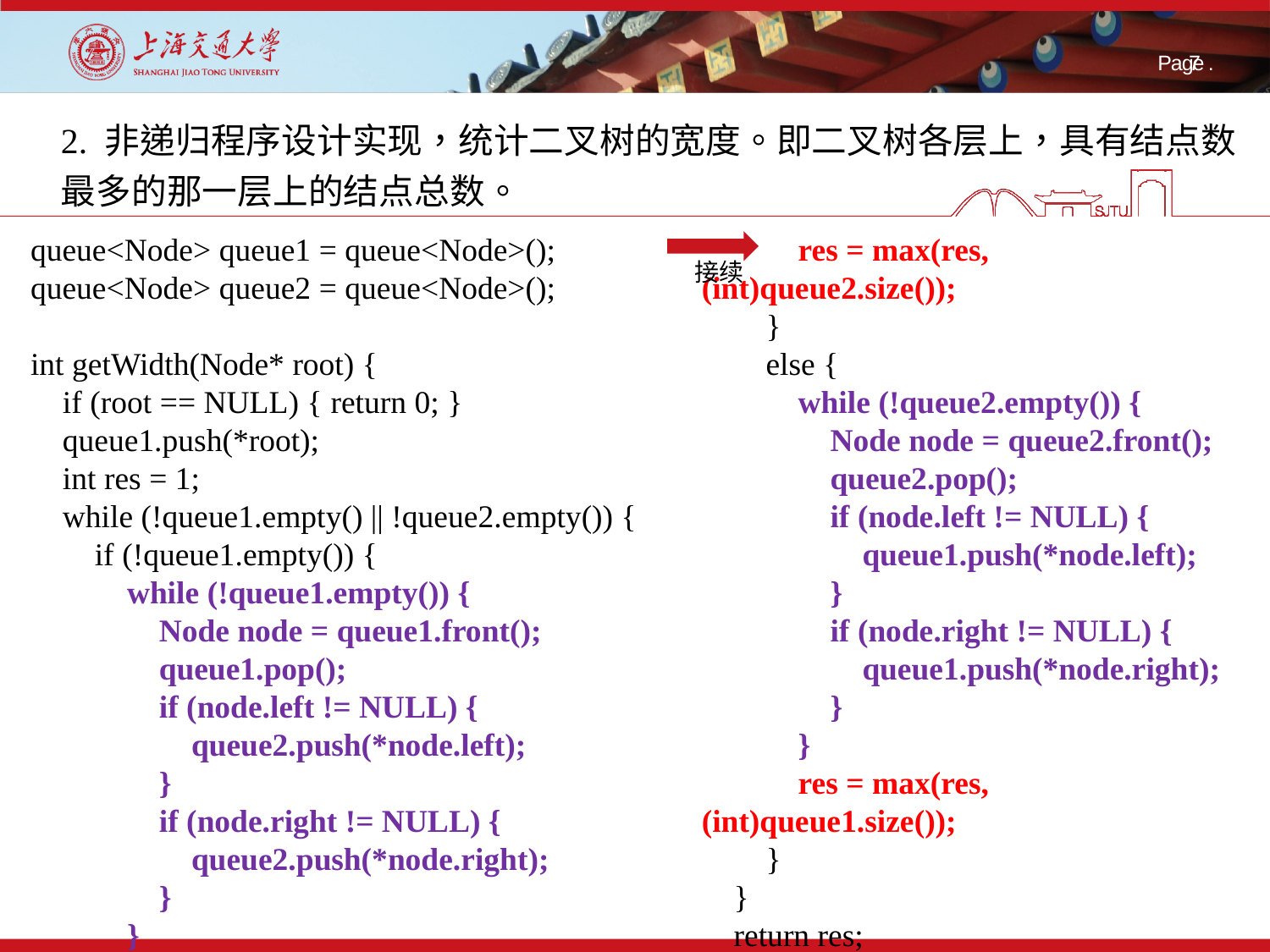

2. 非递归程序设计实现，统计二叉树的宽度。即二叉树各层上，具有结点数最多的那一层上的结点总数。
queue<Node> queue1 = queue<Node>();
queue<Node> queue2 = queue<Node>();

int getWidth(Node* root) {
    if (root == NULL) { return 0; }
    queue1.push(*root);
    int res = 1;
    while (!queue1.empty() || !queue2.empty()) {
        if (!queue1.empty()) {
            while (!queue1.empty()) {
                Node node = queue1.front();
                queue1.pop();
                if (node.left != NULL) {
                    queue2.push(*node.left);
                }
                if (node.right != NULL) {
                    queue2.push(*node.right);
                }
            }
            res = max(res, (int)queue2.size());
        }
        else {
            while (!queue2.empty()) {
                Node node = queue2.front();
                queue2.pop();
                if (node.left != NULL) {
                    queue1.push(*node.left);
                }
                if (node.right != NULL) {
                    queue1.push(*node.right);
                }
            }
            res = max(res, (int)queue1.size());
        }
    }
    return res;
}

接续